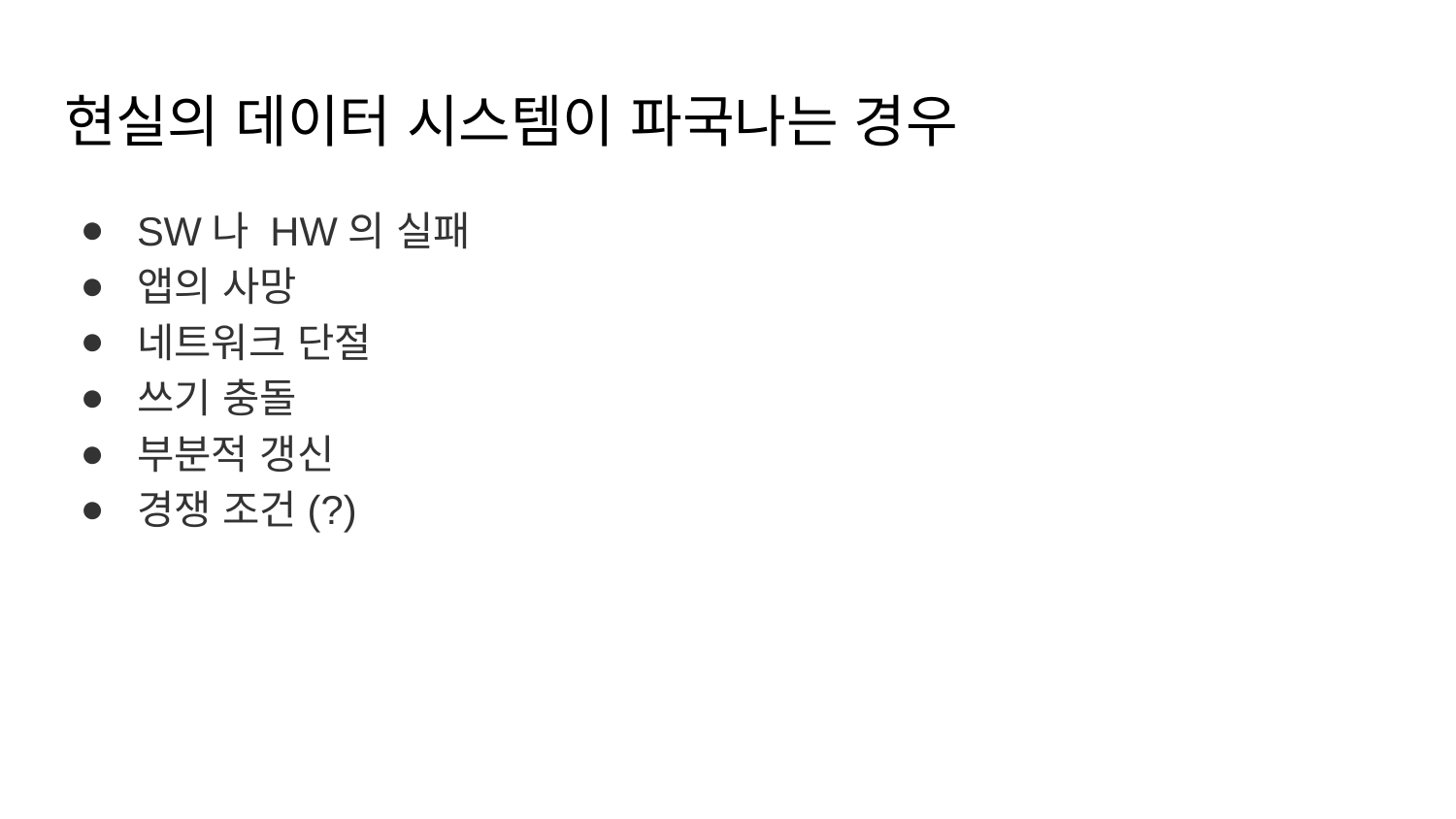

# 현실의 데이터 시스템이 파국나는 경우
SW나 HW의 실패
앱의 사망
네트워크 단절
쓰기 충돌
부분적 갱신
경쟁 조건(?)